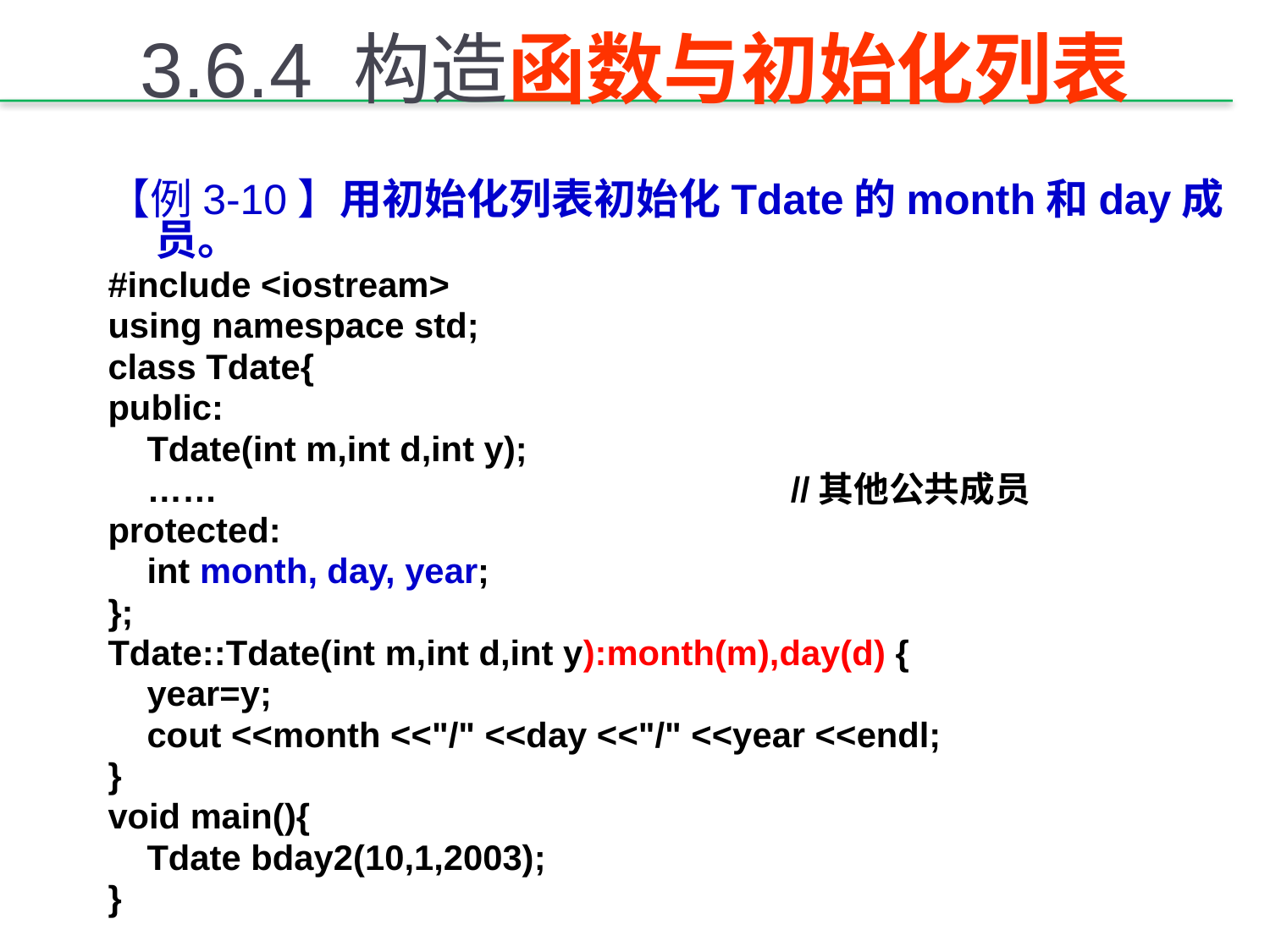

# 3.6.4 构造函数与初始化列表
【例3-10】用初始化列表初始化Tdate的month和day成员。
#include <iostream>
using namespace std;
class Tdate{
public:
    Tdate(int m,int d,int y);
    ……					//其他公共成员
protected:
    int month, day, year;
};
Tdate::Tdate(int m,int d,int y):month(m),day(d) {
    year=y;
    cout <<month <<"/" <<day <<"/" <<year <<endl;
}
void main(){
    Tdate bday2(10,1,2003);
}